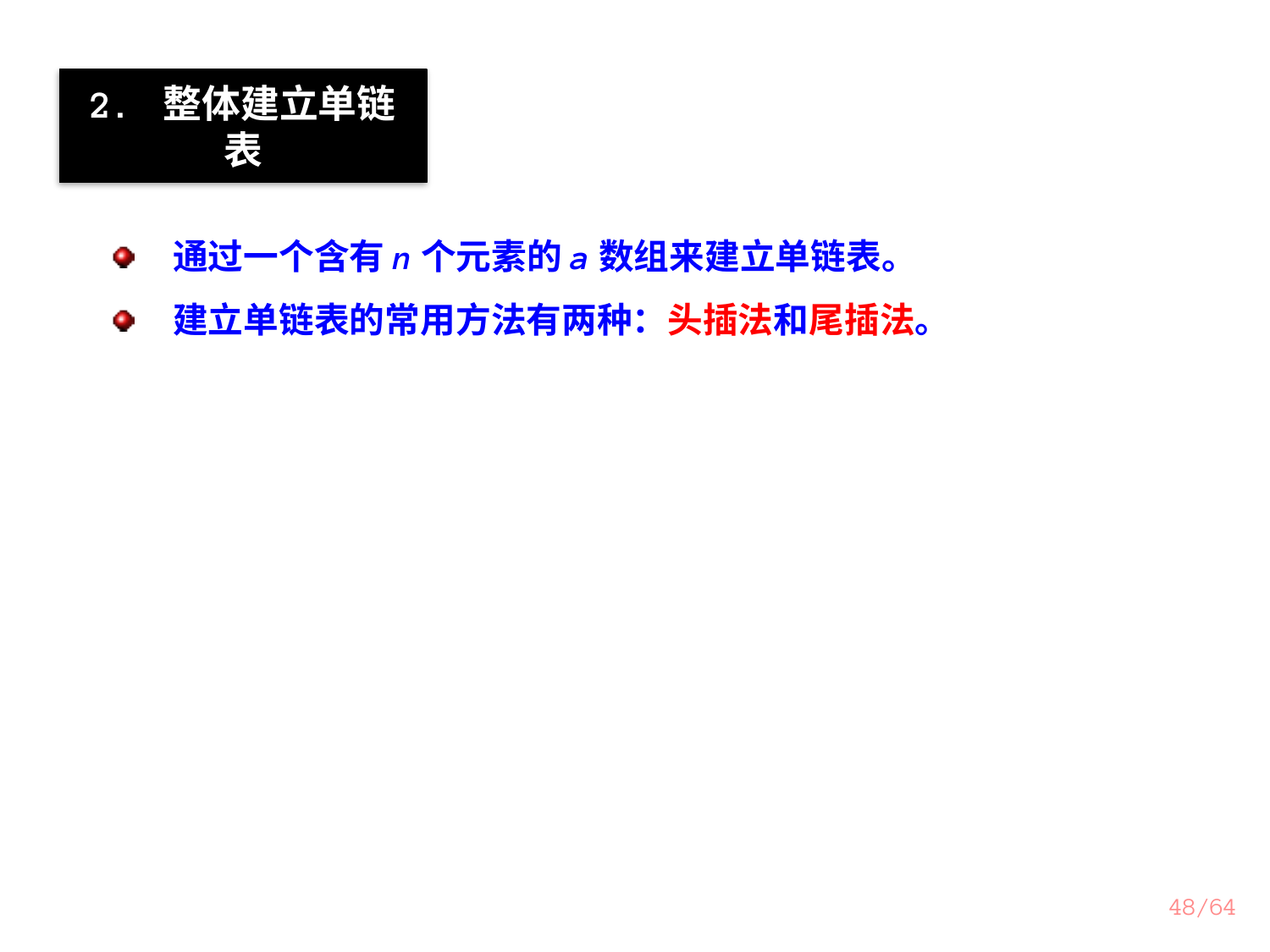

2. 整体建立单链表
通过一个含有n个元素的a数组来建立单链表。
建立单链表的常用方法有两种：头插法和尾插法。
48/64